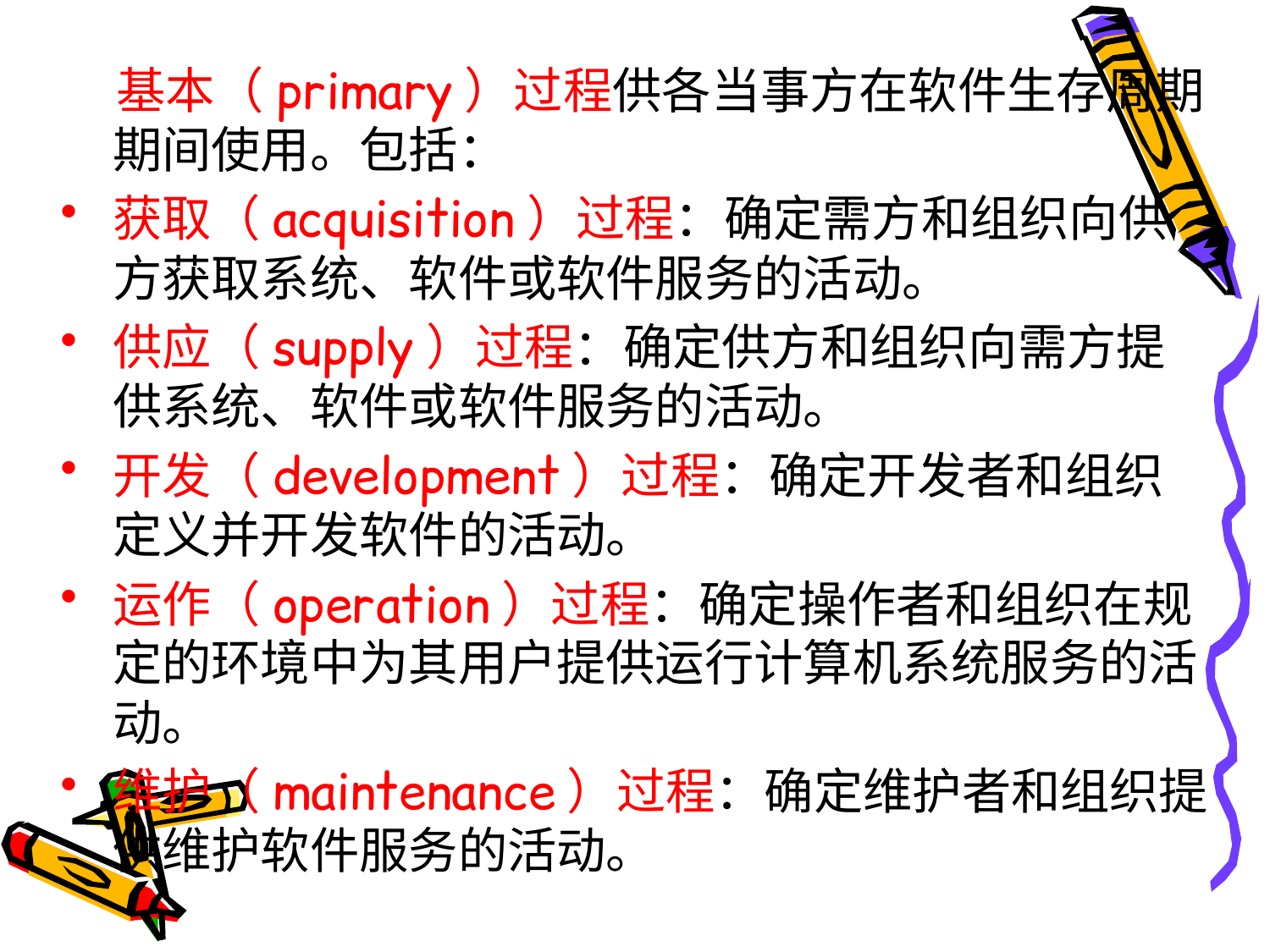

基本（primary）过程供各当事方在软件生存周期期间使用。包括：
获取（acquisition）过程：确定需方和组织向供方获取系统、软件或软件服务的活动。
供应（supply）过程：确定供方和组织向需方提供系统、软件或软件服务的活动。
开发（development）过程：确定开发者和组织定义并开发软件的活动。
运作（operation）过程：确定操作者和组织在规定的环境中为其用户提供运行计算机系统服务的活动。
维护（maintenance）过程：确定维护者和组织提供维护软件服务的活动。